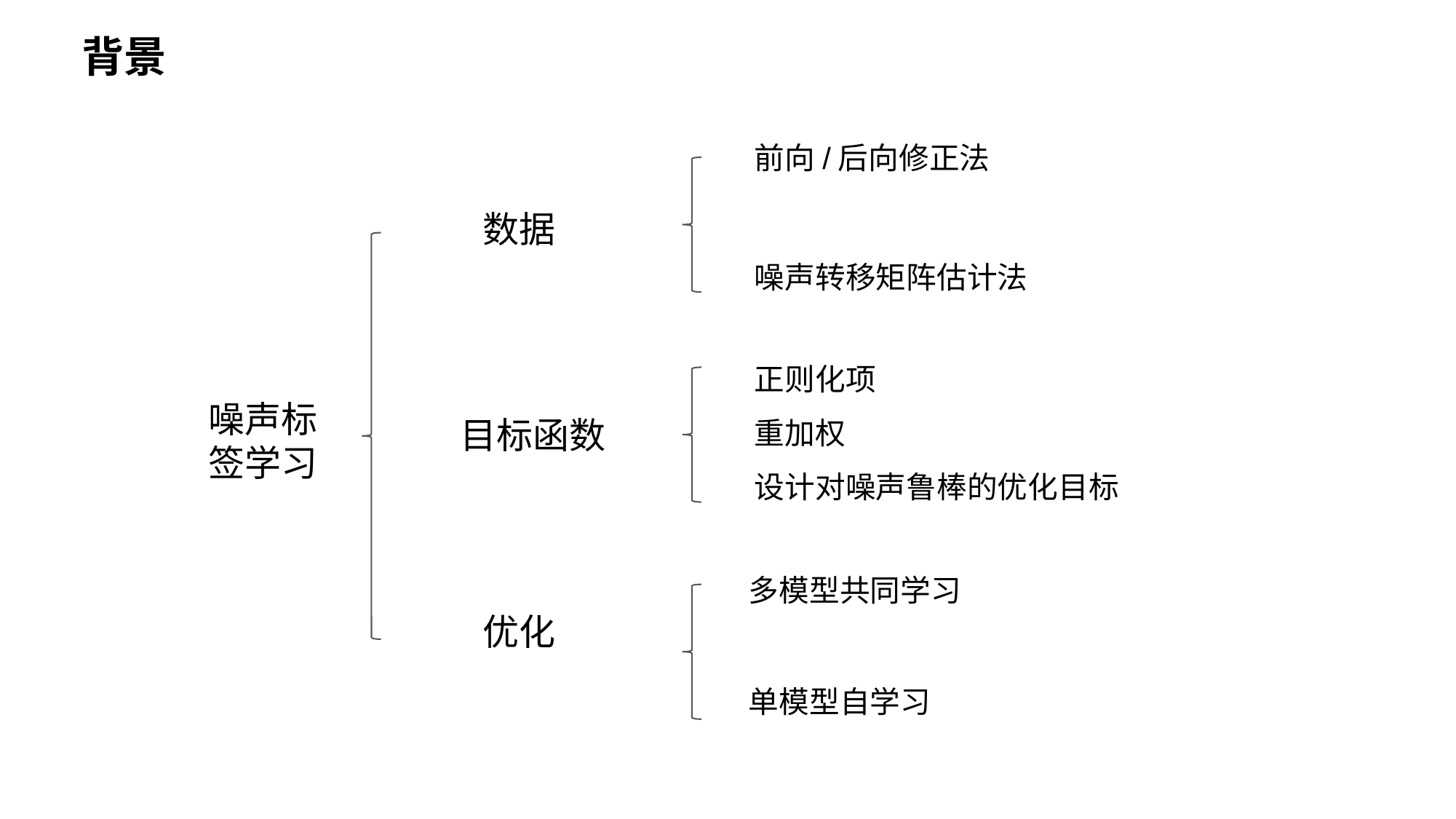

背景
前向/后向修正法

数据

噪声转移矩阵估计法
正则化项

噪声标签学习
目标函数
重加权
设计对噪声鲁棒的优化目标
多模型共同学习

优化
单模型自学习